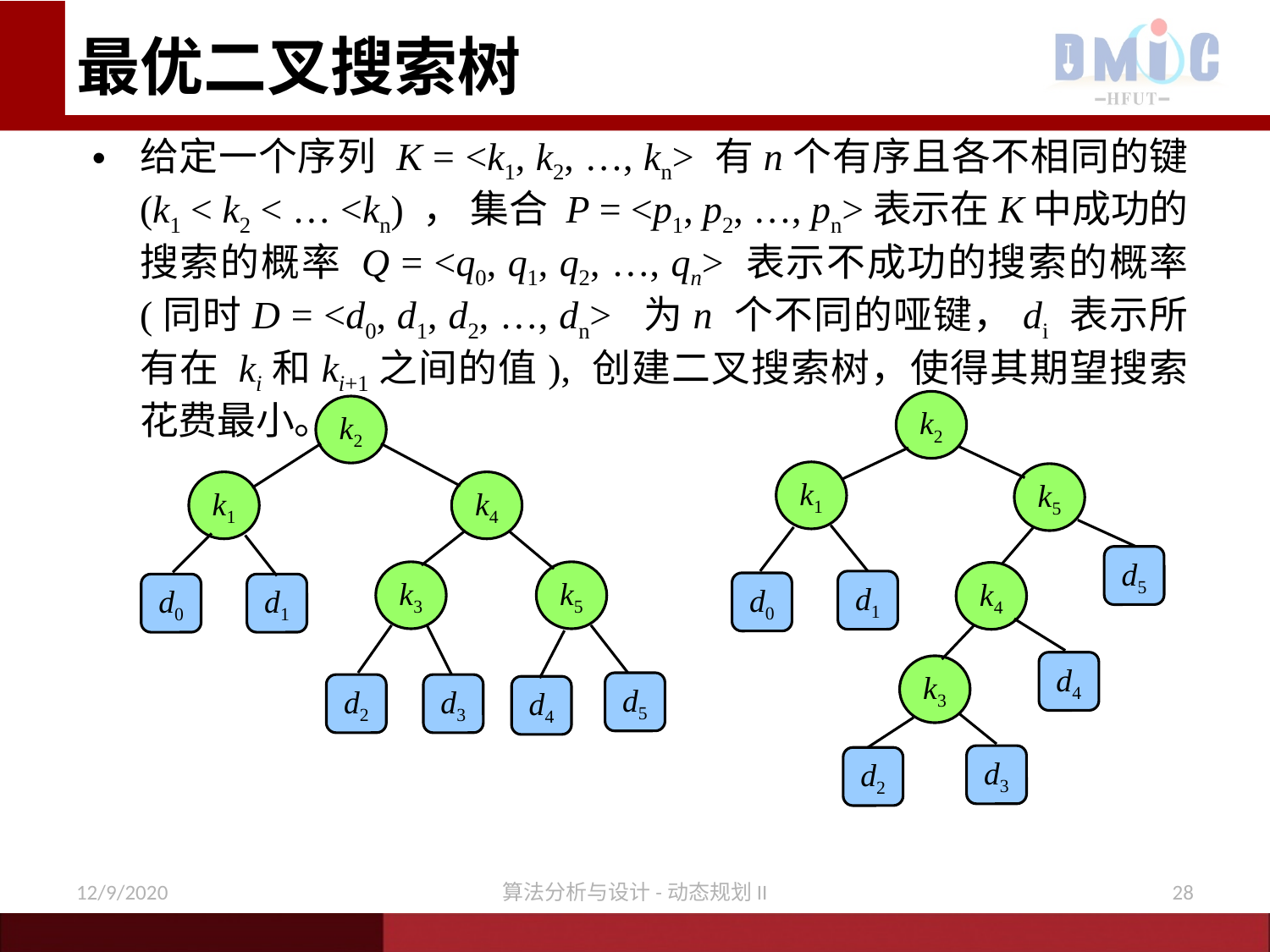

# 最优二叉搜索树
给定一个序列 K = <k1, k2, …, kn> 有n个有序且各不相同的键 (k1 < k2 < … <kn) ， 集合 P = <p1, p2, …, pn>表示在K中成功的搜索的概率 Q = <q0, q1, q2, …, qn> 表示不成功的搜索的概率 (同时D = <d0, d1, d2, …, dn>  为n 个不同的哑键，di 表示所有在 ki和ki+1之间的值), 创建二叉搜索树，使得其期望搜索花费最小。
k2

k1
k5

d5
k4
d1
d0

d4
k3

d3
d2
k2

k1
k4

k3
k5
d0
d1

d5
d2
d3
d4
12/9/2020
算法分析与设计-动态规划II
28